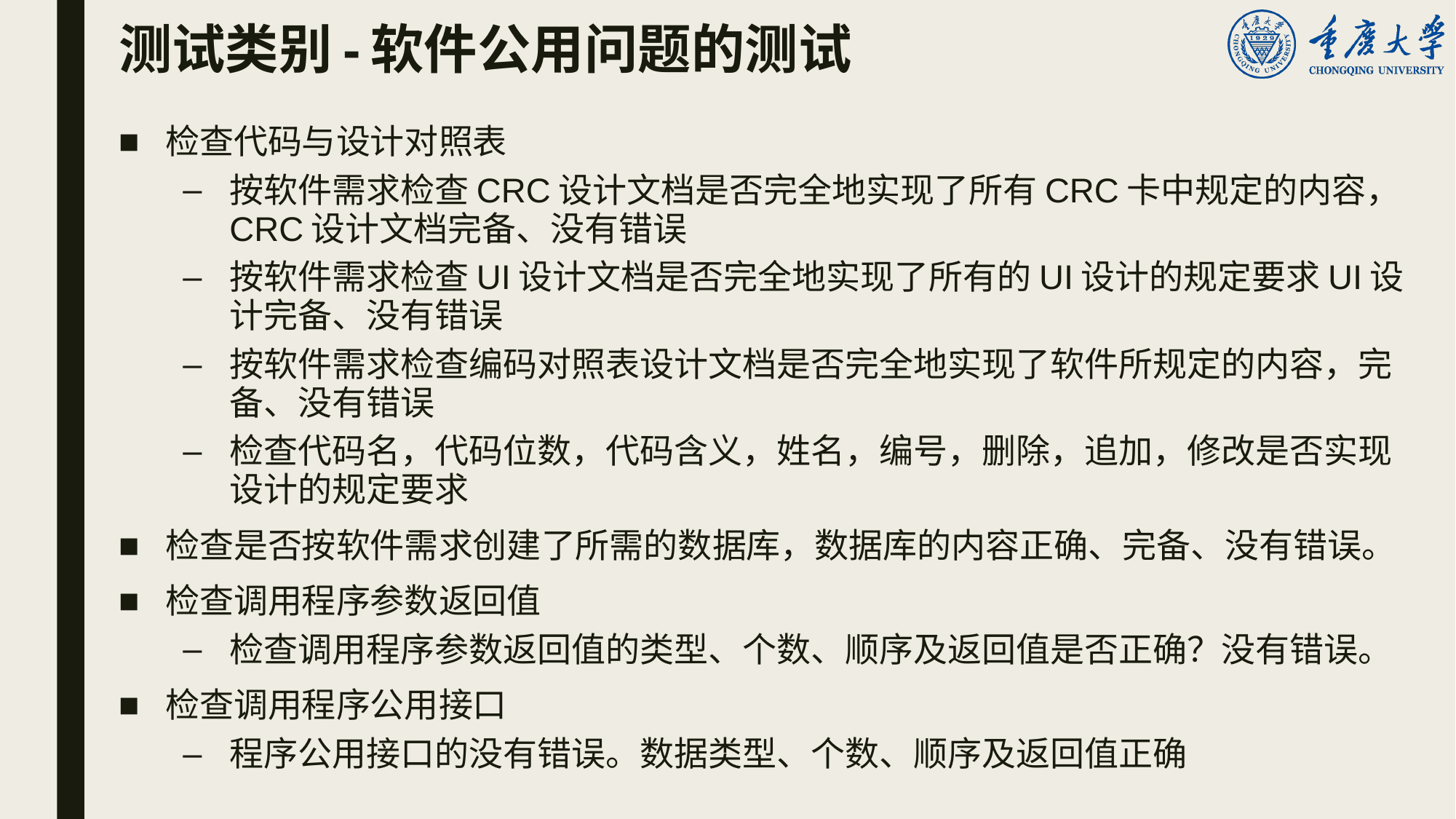

# 测试类别-软件公用问题的测试
检查代码与设计对照表
按软件需求检查CRC设计文档是否完全地实现了所有CRC卡中规定的内容，CRC设计文档完备、没有错误
按软件需求检查UI设计文档是否完全地实现了所有的UI设计的规定要求UI设计完备、没有错误
按软件需求检查编码对照表设计文档是否完全地实现了软件所规定的内容，完备、没有错误
检查代码名，代码位数，代码含义，姓名，编号，删除，追加，修改是否实现设计的规定要求
检查是否按软件需求创建了所需的数据库，数据库的内容正确、完备、没有错误。
检查调用程序参数返回值
检查调用程序参数返回值的类型、个数、顺序及返回值是否正确？没有错误。
检查调用程序公用接口
程序公用接口的没有错误。数据类型、个数、顺序及返回值正确